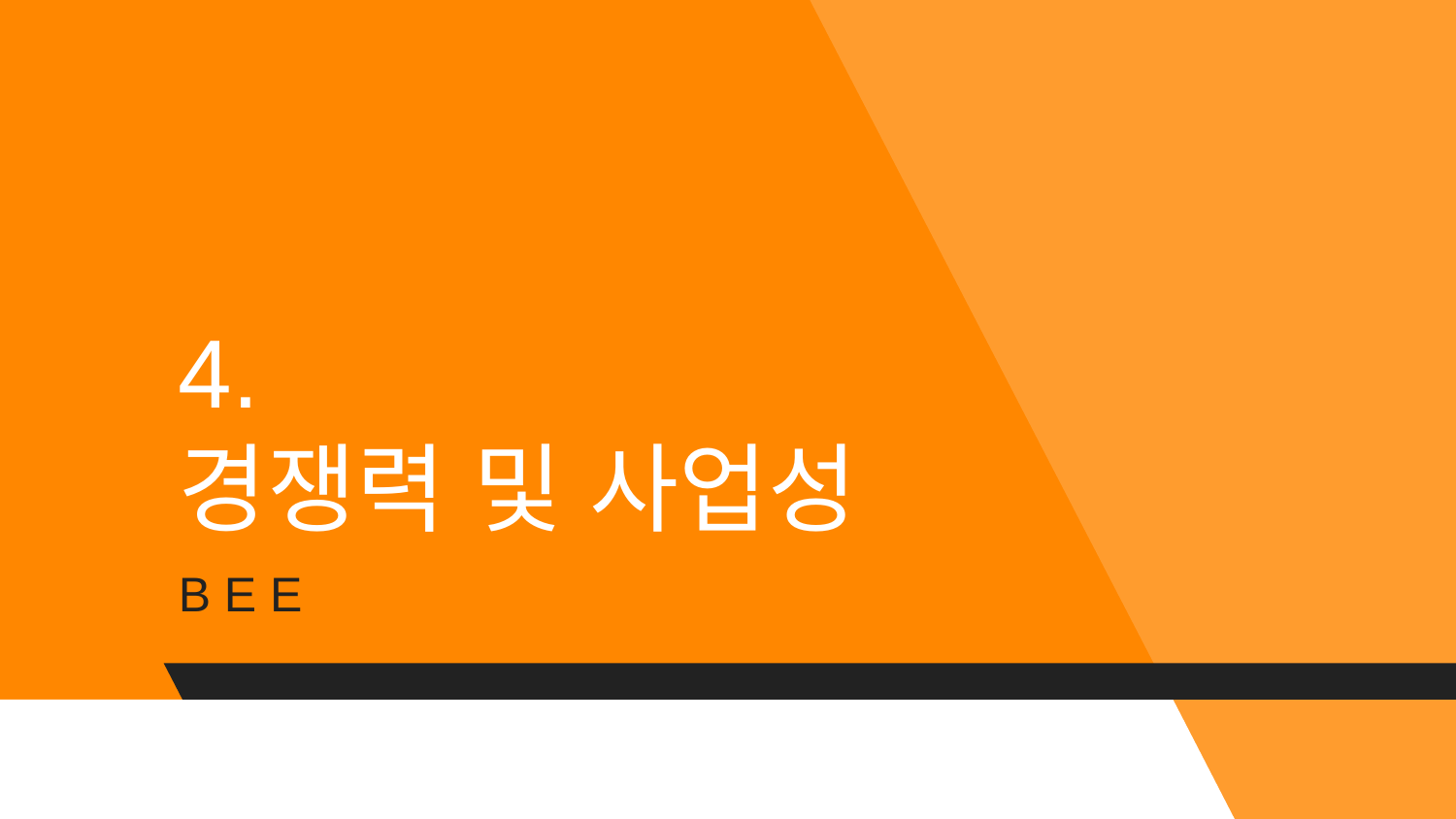

# 4. 경쟁력 및 사업성
B E E